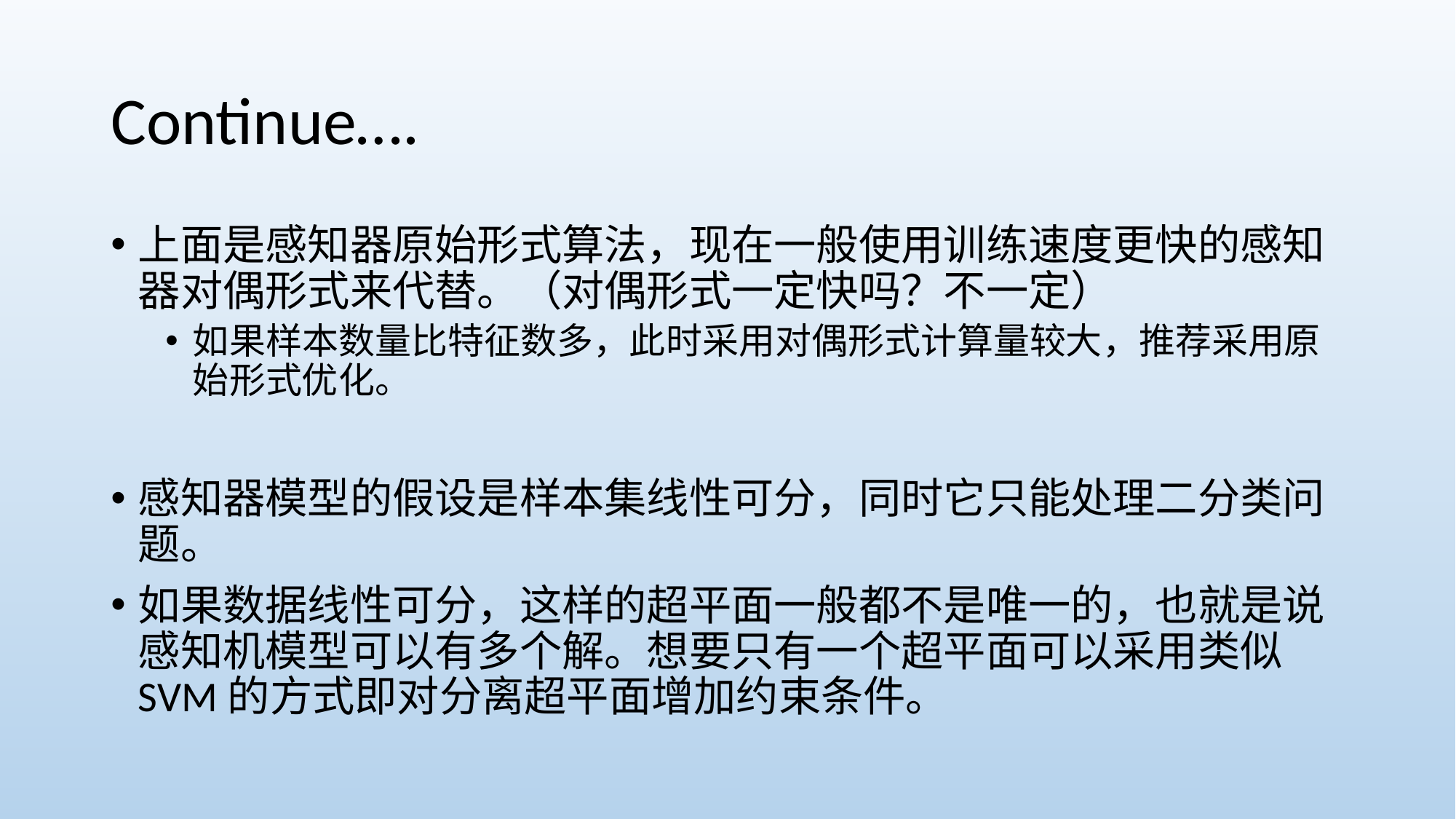

# Continue….
上面是感知器原始形式算法，现在一般使用训练速度更快的感知器对偶形式来代替。（对偶形式一定快吗？不一定）
如果样本数量比特征数多，此时采用对偶形式计算量较大，推荐采用原始形式优化。

感知器模型的假设是样本集线性可分，同时它只能处理二分类问题。
如果数据线性可分，这样的超平面一般都不是唯一的，也就是说感知机模型可以有多个解。想要只有一个超平面可以采用类似SVM的方式即对分离超平面增加约束条件。